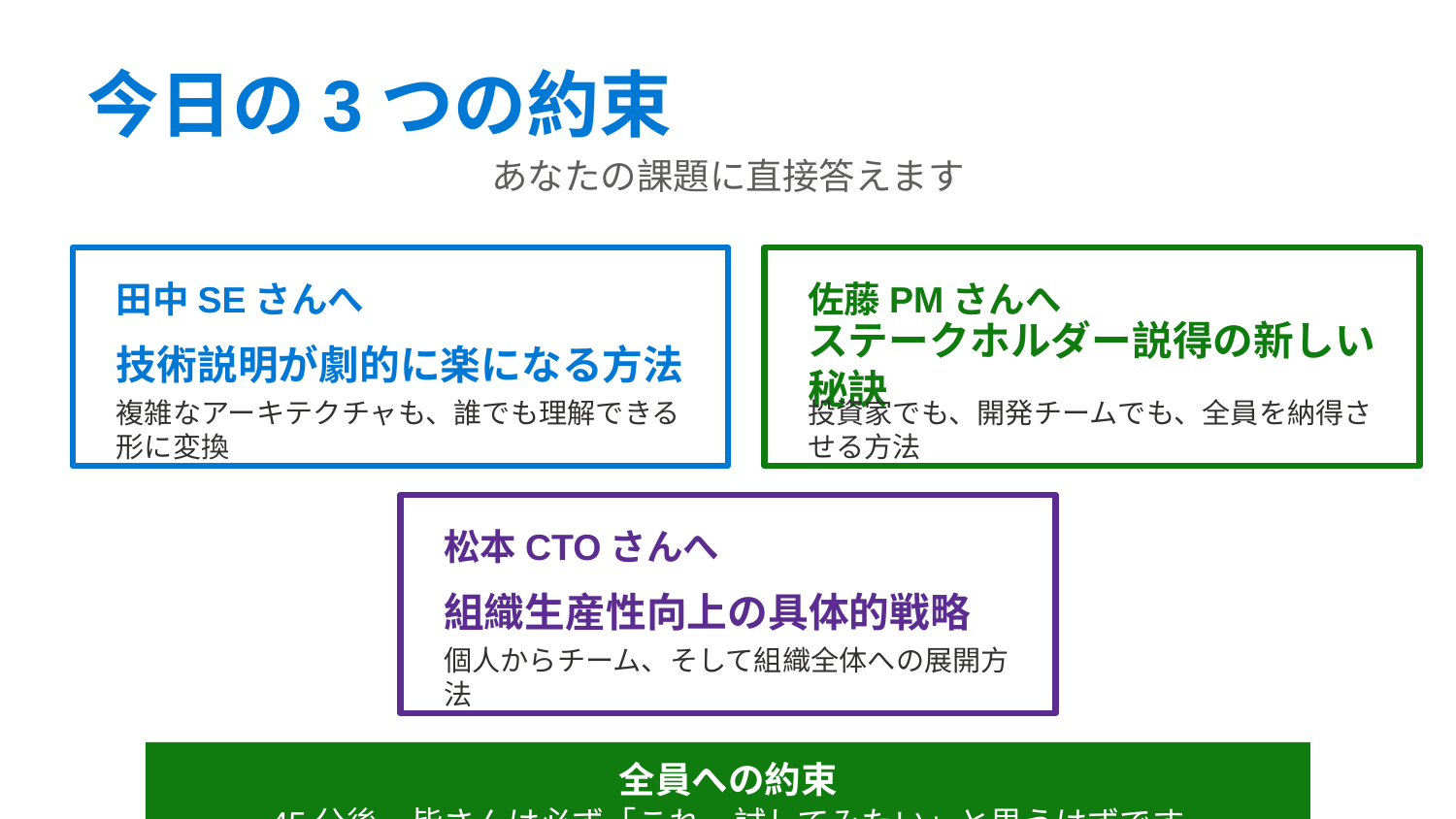

今日の3つの約束
あなたの課題に直接答えます

田中SEさんへ
佐藤PMさんへ
技術説明が劇的に楽になる方法
ステークホルダー説得の新しい秘訣
複雑なアーキテクチャも、誰でも理解できる形に変換
投資家でも、開発チームでも、全員を納得させる方法

松本CTOさんへ
組織生産性向上の具体的戦略
個人からチーム、そして組織全体への展開方法

全員への約束
45分後、皆さんは必ず「これ、試してみたい」と思うはずです